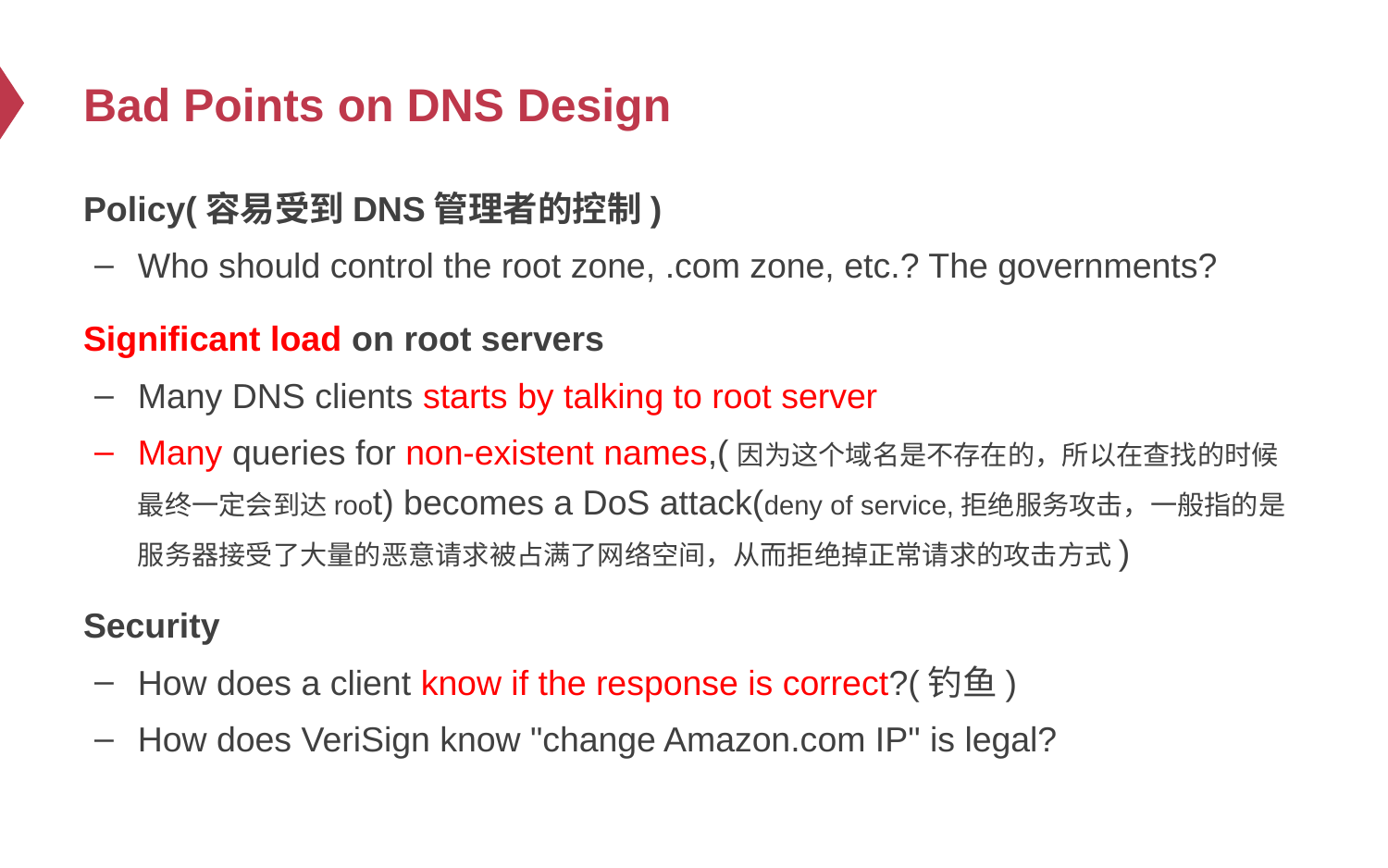

# Bad Points on DNS Design
Policy(容易受到DNS管理者的控制)
Who should control the root zone, .com zone, etc.? The governments?
Significant load on root servers
Many DNS clients starts by talking to root server
Many queries for non-existent names,(因为这个域名是不存在的，所以在查找的时候最终一定会到达root) becomes a DoS attack(deny of service,拒绝服务攻击，一般指的是服务器接受了大量的恶意请求被占满了网络空间，从而拒绝掉正常请求的攻击方式)
Security
How does a client know if the response is correct?(钓鱼)
How does VeriSign know "change Amazon.com IP" is legal?
33